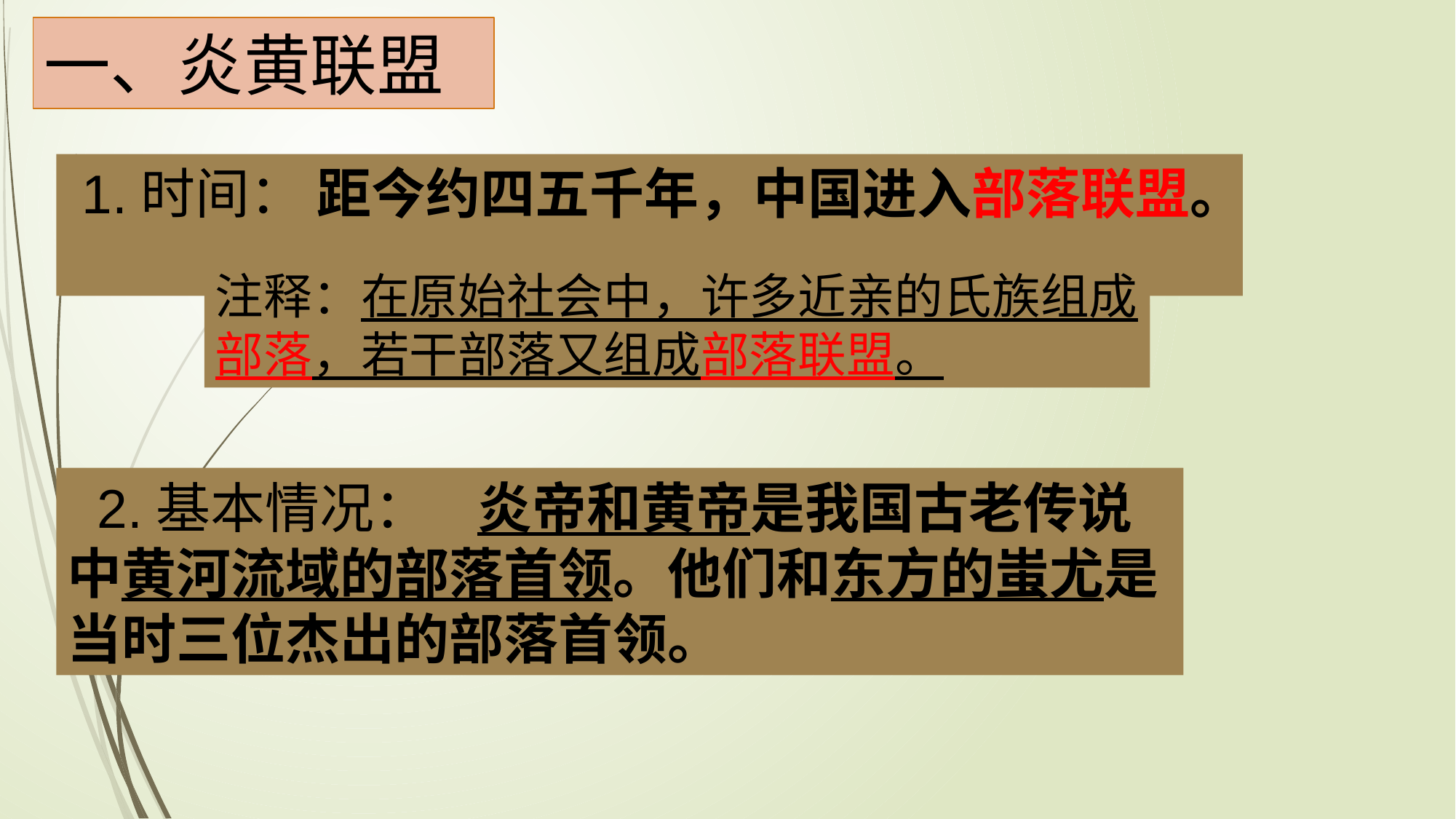

一、炎黄联盟
 1.时间： 距今约四五千年，中国进入部落联盟。

注释：在原始社会中，许多近亲的氏族组成部落，若干部落又组成部落联盟。
  2.基本情况：    炎帝和黄帝是我国古老传说中黄河流域的部落首领。他们和东方的蚩尤是当时三位杰出的部落首领。